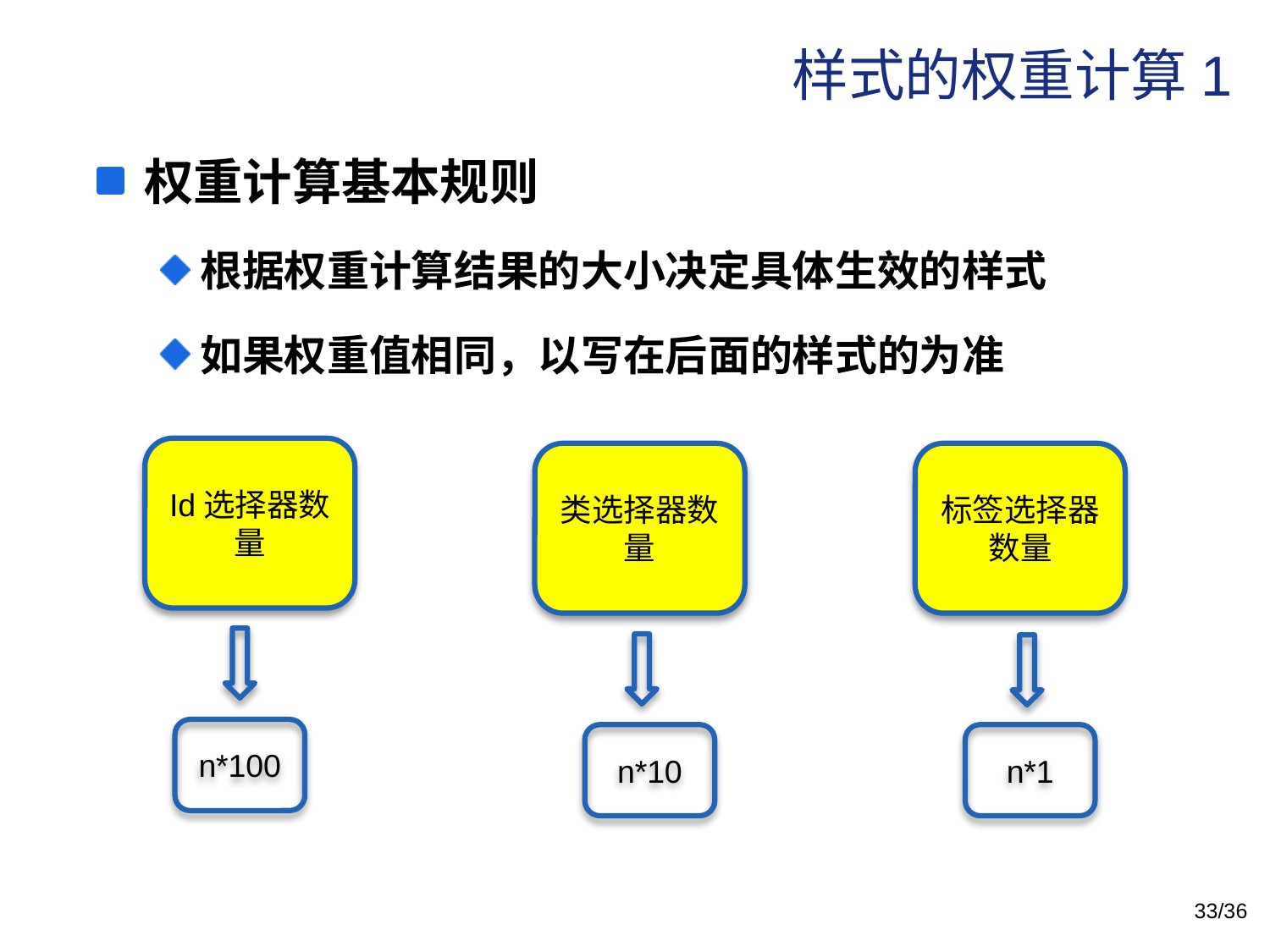

# 样式的权重计算1
权重计算基本规则
根据权重计算结果的大小决定具体生效的样式
如果权重值相同，以写在后面的样式的为准

Id选择器数量
类选择器数量
标签选择器数量

n*100
n*10
n*1
33/36